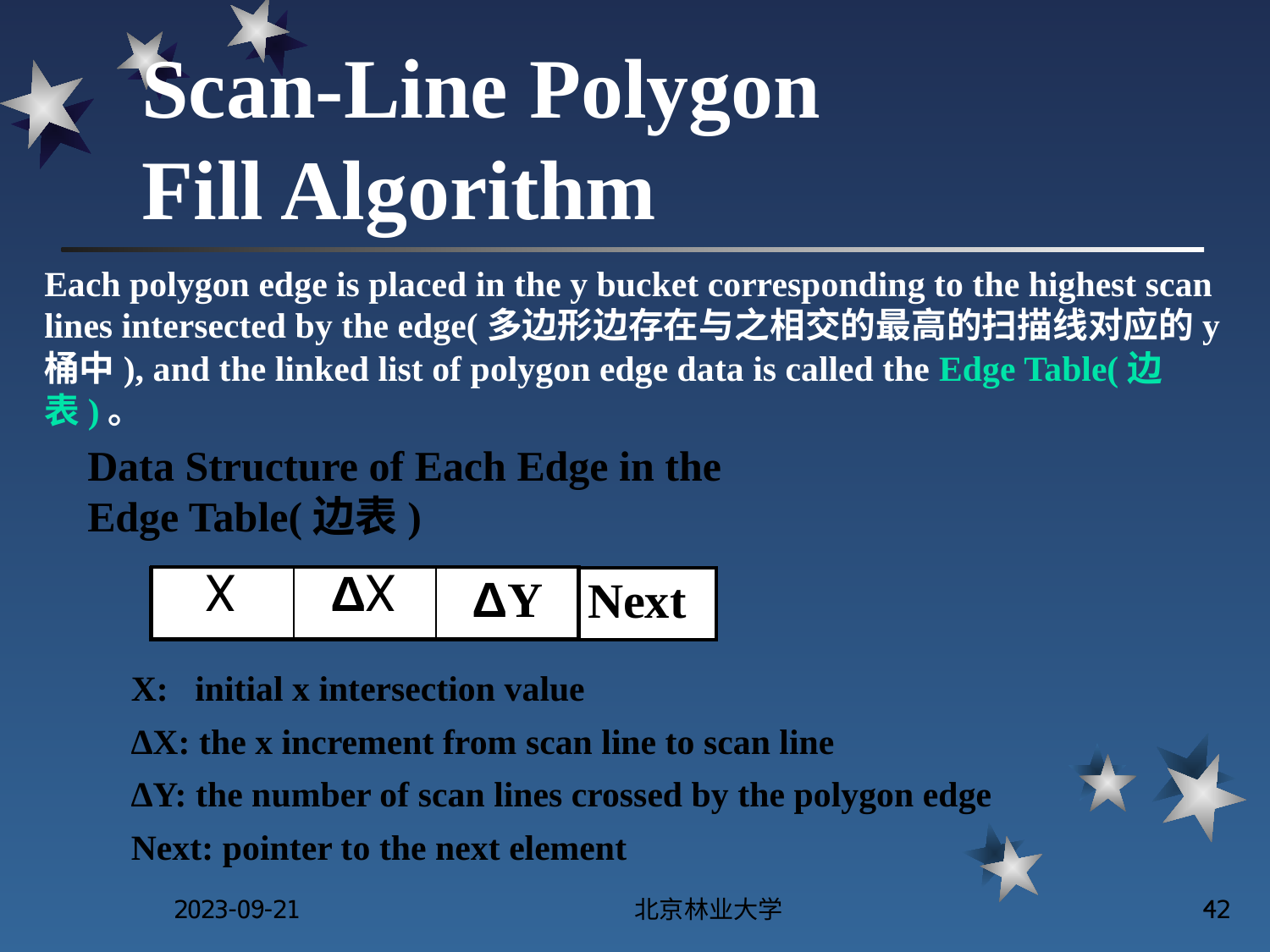

# Scan-Line Polygon Fill Algorithm
Each polygon edge is placed in the y bucket corresponding to the highest scan lines intersected by the edge(多边形边存在与之相交的最高的扫描线对应的y 桶中), and the linked list of polygon edge data is called the Edge Table(边表)。
Data Structure of Each Edge in the Edge Table(边表)
| X | ΔX | ΔY |
| --- | --- | --- |
| X | ΔX | ΔY | Next |
| --- | --- | --- | --- |
X:   initial x intersection value
∆X: the x increment from scan line to scan line
∆Y: the number of scan lines crossed by the polygon edge
Next: pointer to the next element
2023-09-21
北京林业大学
42